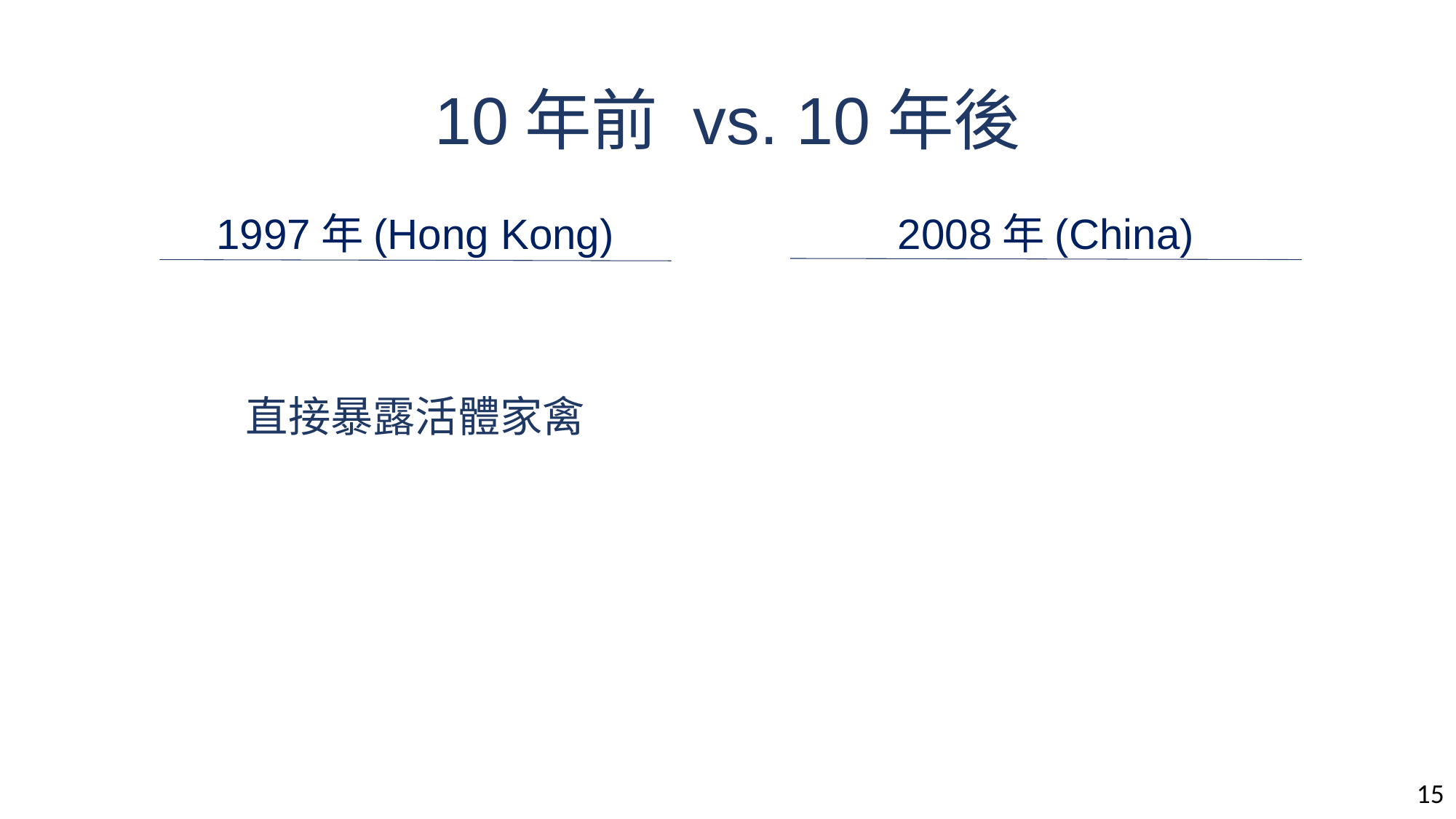

# 10年前 vs. 10年後
1997年(Hong Kong)

直接暴露活體家禽

2008年(China)

15